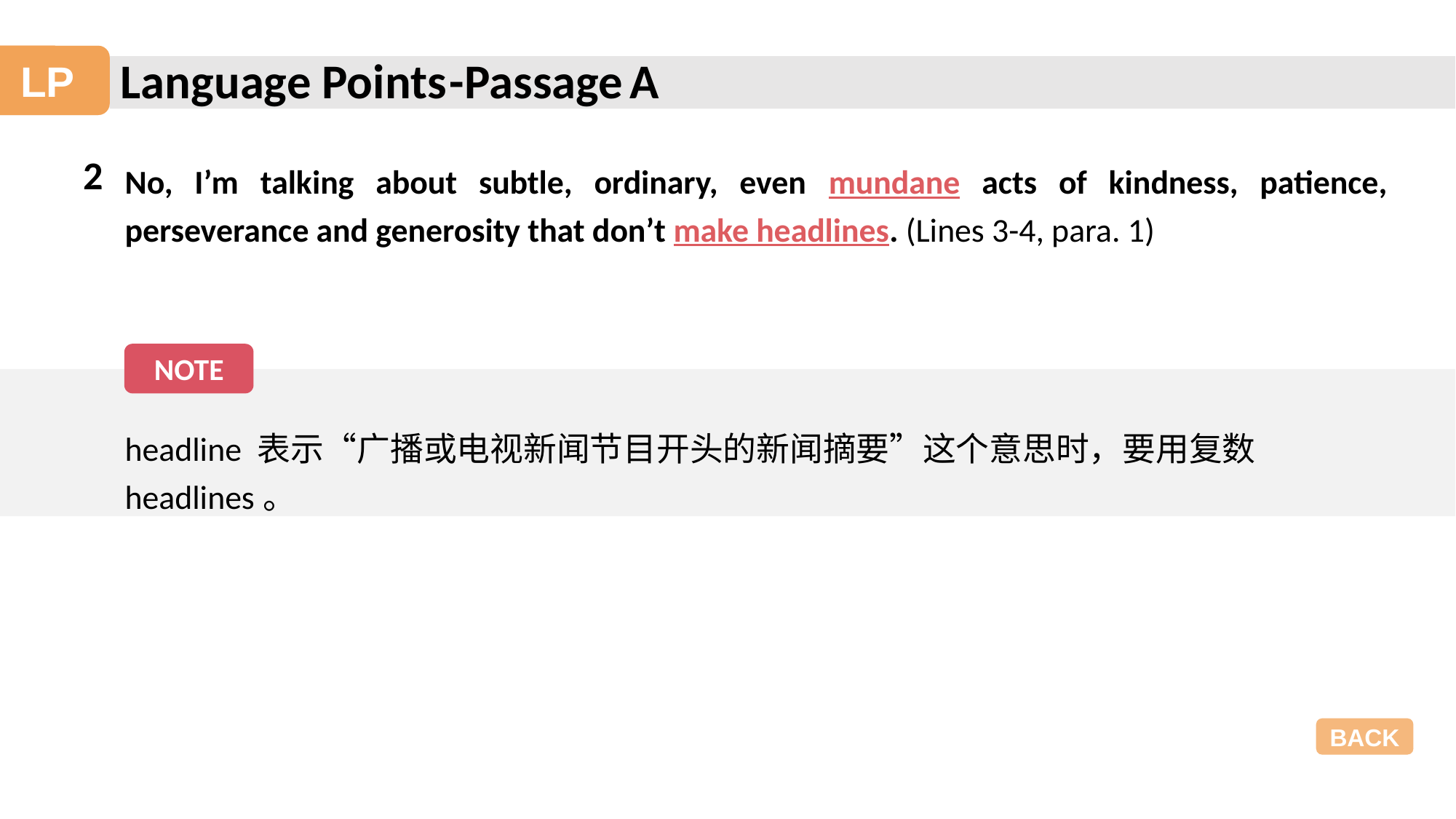

Language Points
-Passage A
LP

2
No, I’m talking about subtle, ordinary, even mundane acts of kindness, patience, perseverance and generosity that don’t make headlines. (Lines 3-4, para. 1)
NOTE

headline 表示“广播或电视新闻节目开头的新闻摘要”这个意思时，要用复数 headlines。
BACK